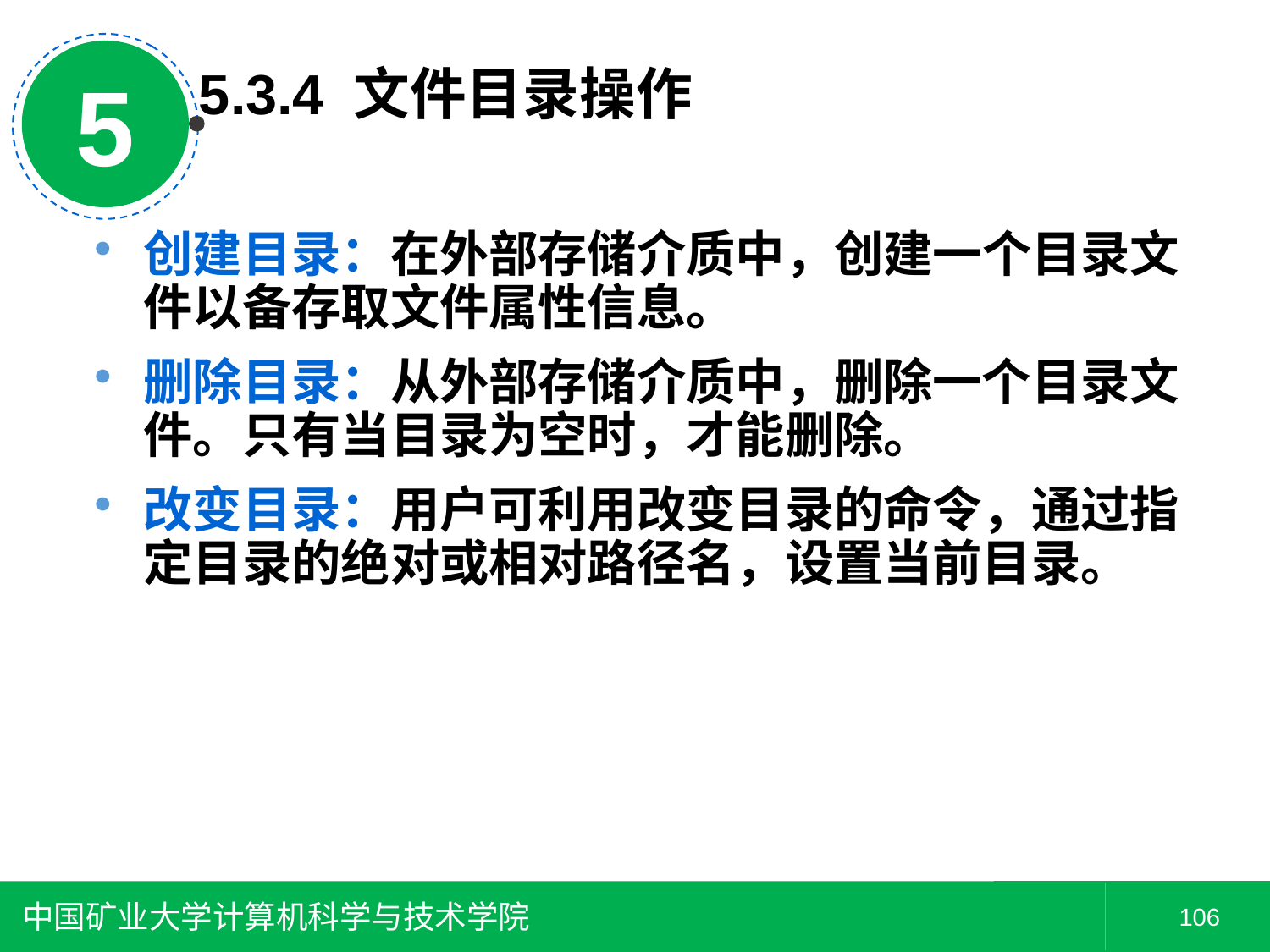

5
5.3.4 文件目录操作

创建目录：在外部存储介质中，创建一个目录文件以备存取文件属性信息。
删除目录：从外部存储介质中，删除一个目录文件。只有当目录为空时，才能删除。
改变目录：用户可利用改变目录的命令，通过指定目录的绝对或相对路径名，设置当前目录。